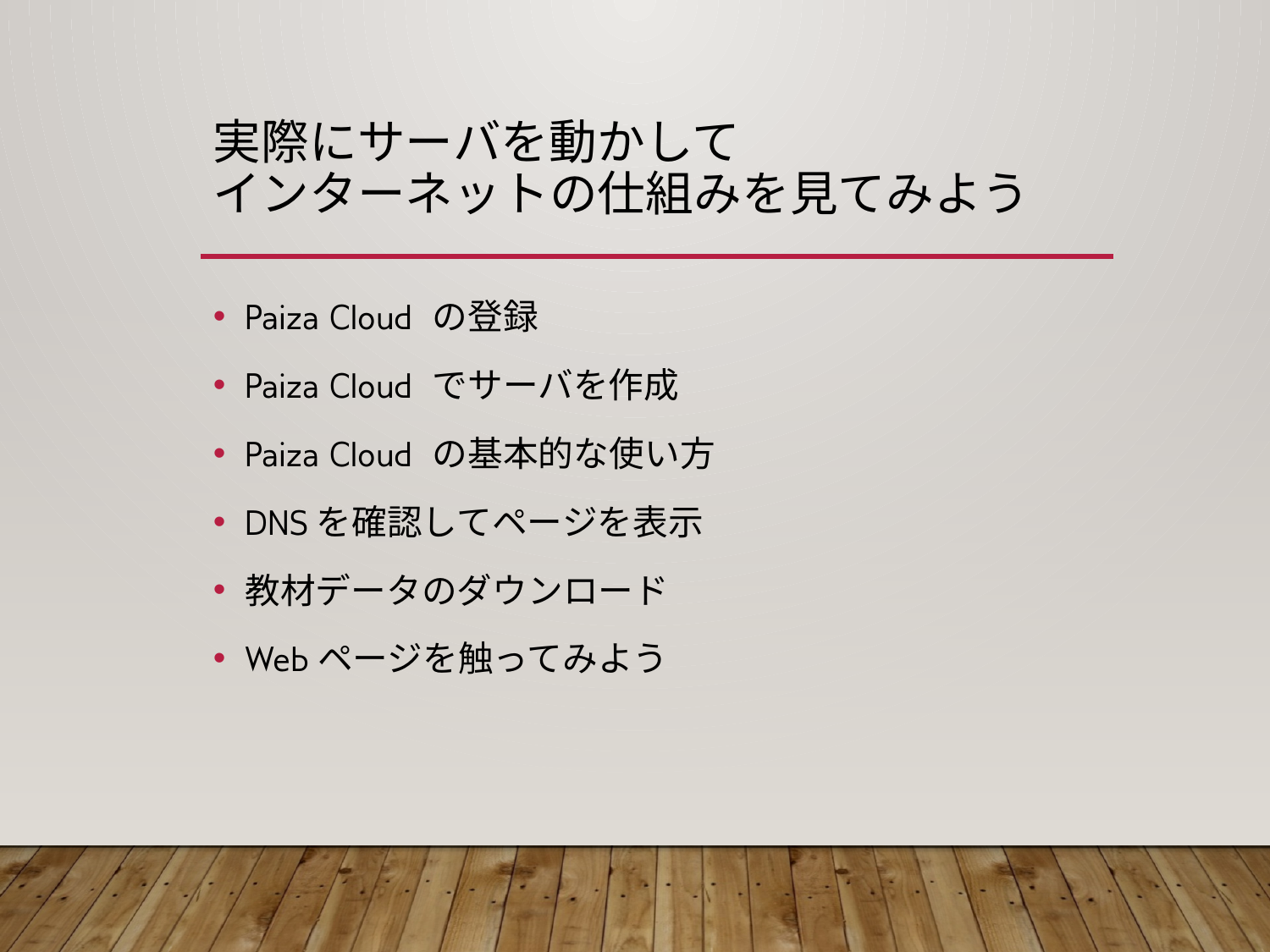

# 実際にサーバを動かして インターネットの仕組みを見てみよう
Paiza Cloud の登録
Paiza Cloud でサーバを作成
Paiza Cloud の基本的な使い方
DNSを確認してページを表示
教材データのダウンロード
Webページを触ってみよう